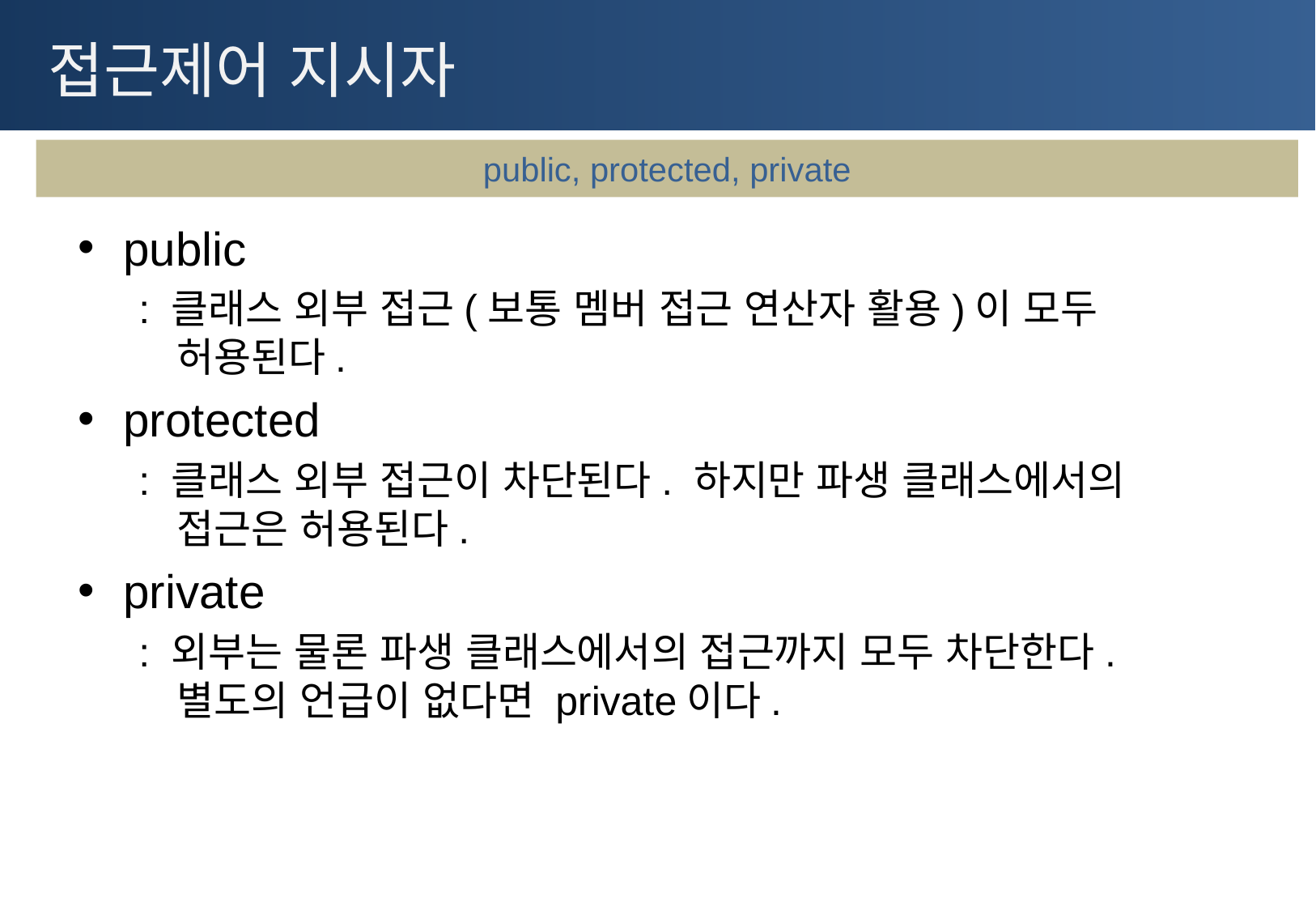

# 접근제어 지시자
public, protected, private
public
: 클래스 외부 접근(보통 멤버 접근 연산자 활용)이 모두 허용된다.
protected
: 클래스 외부 접근이 차단된다. 하지만 파생 클래스에서의 접근은 허용된다.
private
: 외부는 물론 파생 클래스에서의 접근까지 모두 차단한다. 별도의 언급이 없다면 private이다.